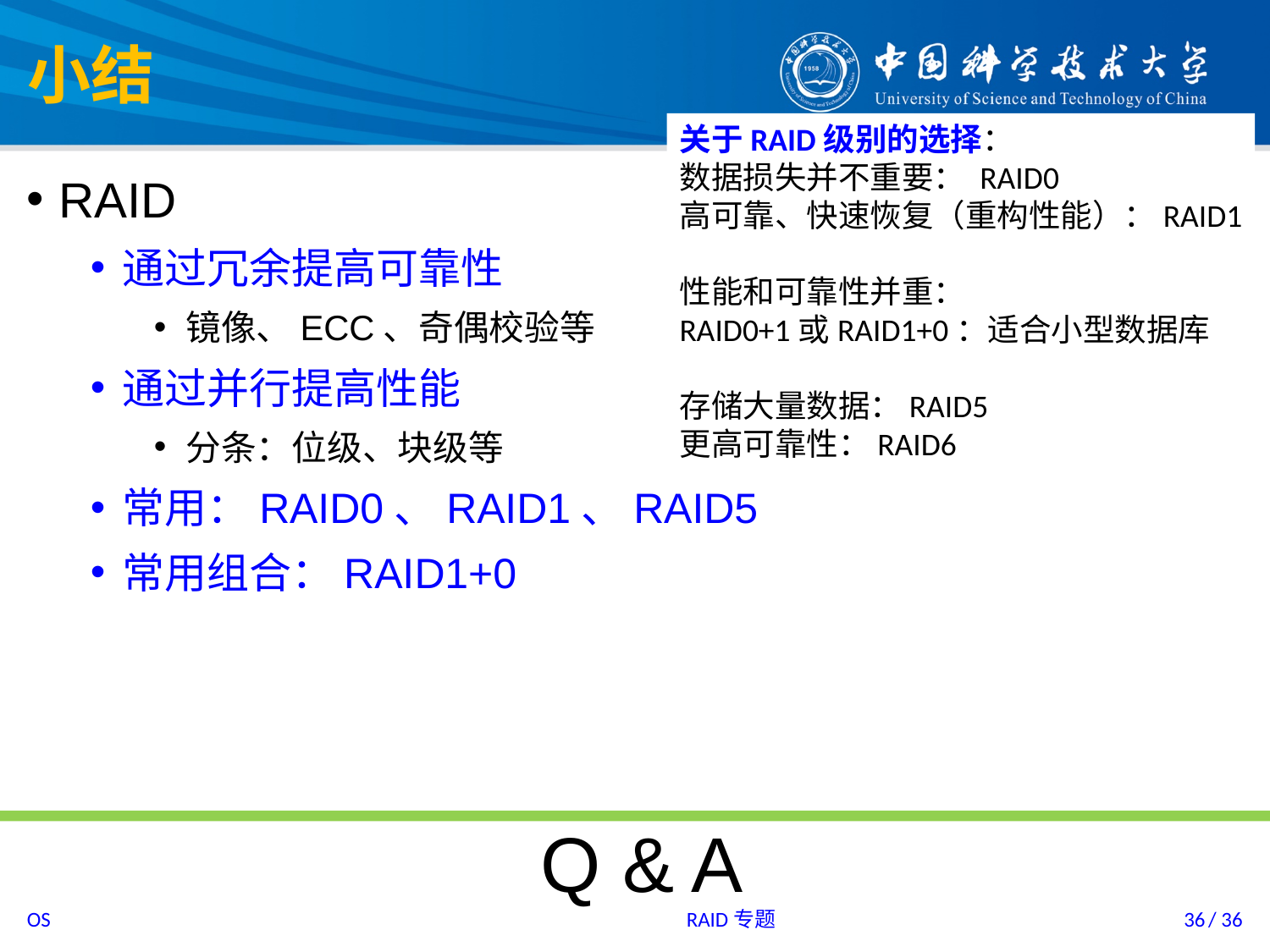

# 小结
关于RAID级别的选择：
数据损失并不重要： RAID0
高可靠、快速恢复（重构性能）：RAID1

性能和可靠性并重：
RAID0+1或RAID1+0：适合小型数据库

存储大量数据：RAID5
更高可靠性：RAID6
RAID
通过冗余提高可靠性
镜像、ECC、奇偶校验等
通过并行提高性能
分条：位级、块级等
常用：RAID0、RAID1、RAID5
常用组合：RAID1+0
Q & A
RAID专题
36